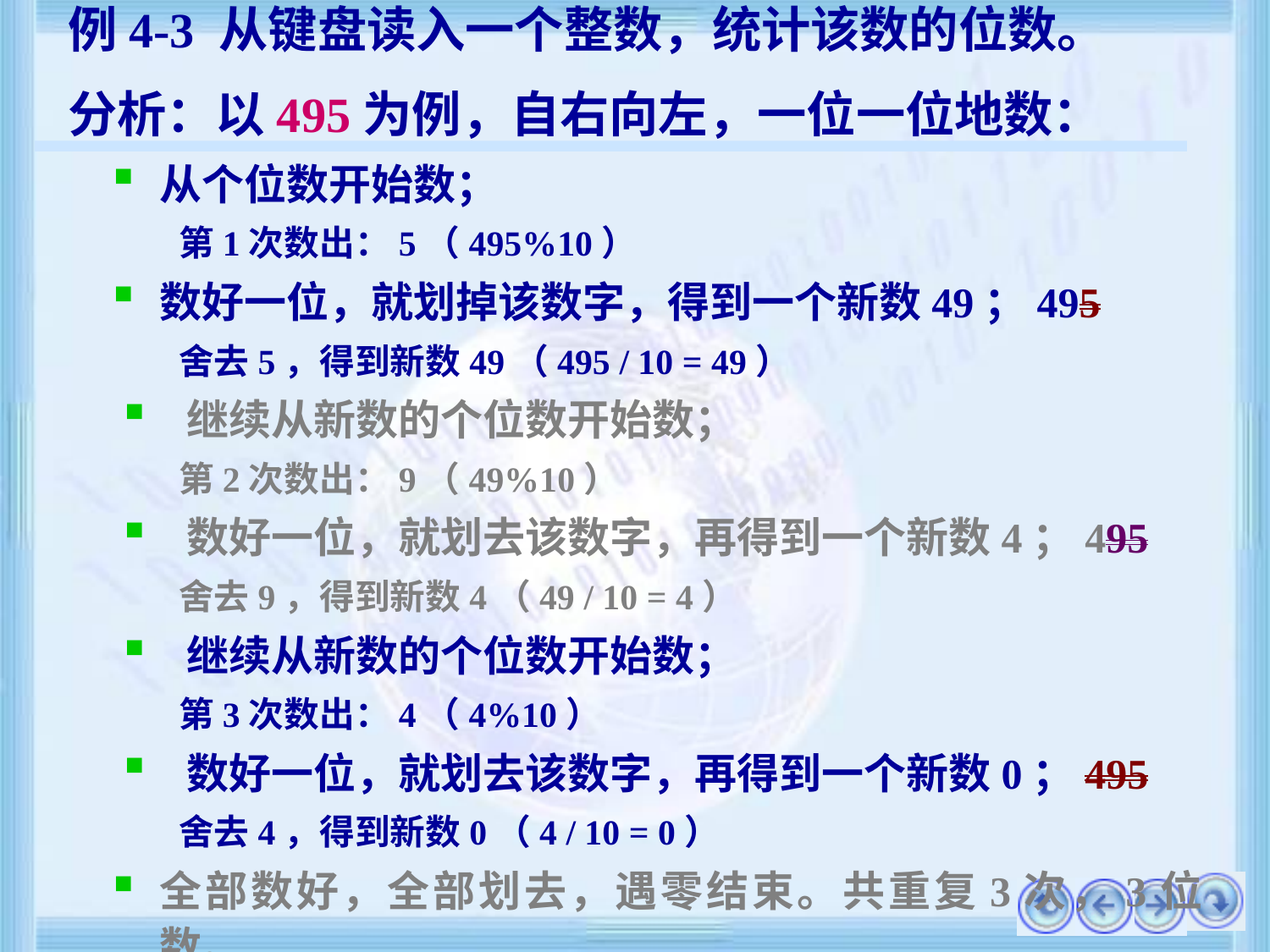

例4-3 从键盘读入一个整数，统计该数的位数。
分析：以495为例，自右向左，一位一位地数：
从个位数开始数；
第1次数出：5（495%10）
数好一位，就划掉该数字，得到一个新数49；495
舍去5，得到新数49（495 / 10 = 49）
继续从新数的个位数开始数；
第2次数出：9（49%10）
数好一位，就划去该数字，再得到一个新数4；495
舍去9，得到新数4（49 / 10 = 4）
继续从新数的个位数开始数；
第3次数出：4（4%10）
数好一位，就划去该数字，再得到一个新数0；495
舍去4，得到新数0（4 / 10 = 0）
全部数好，全部划去，遇零结束。共重复3次，3位数。